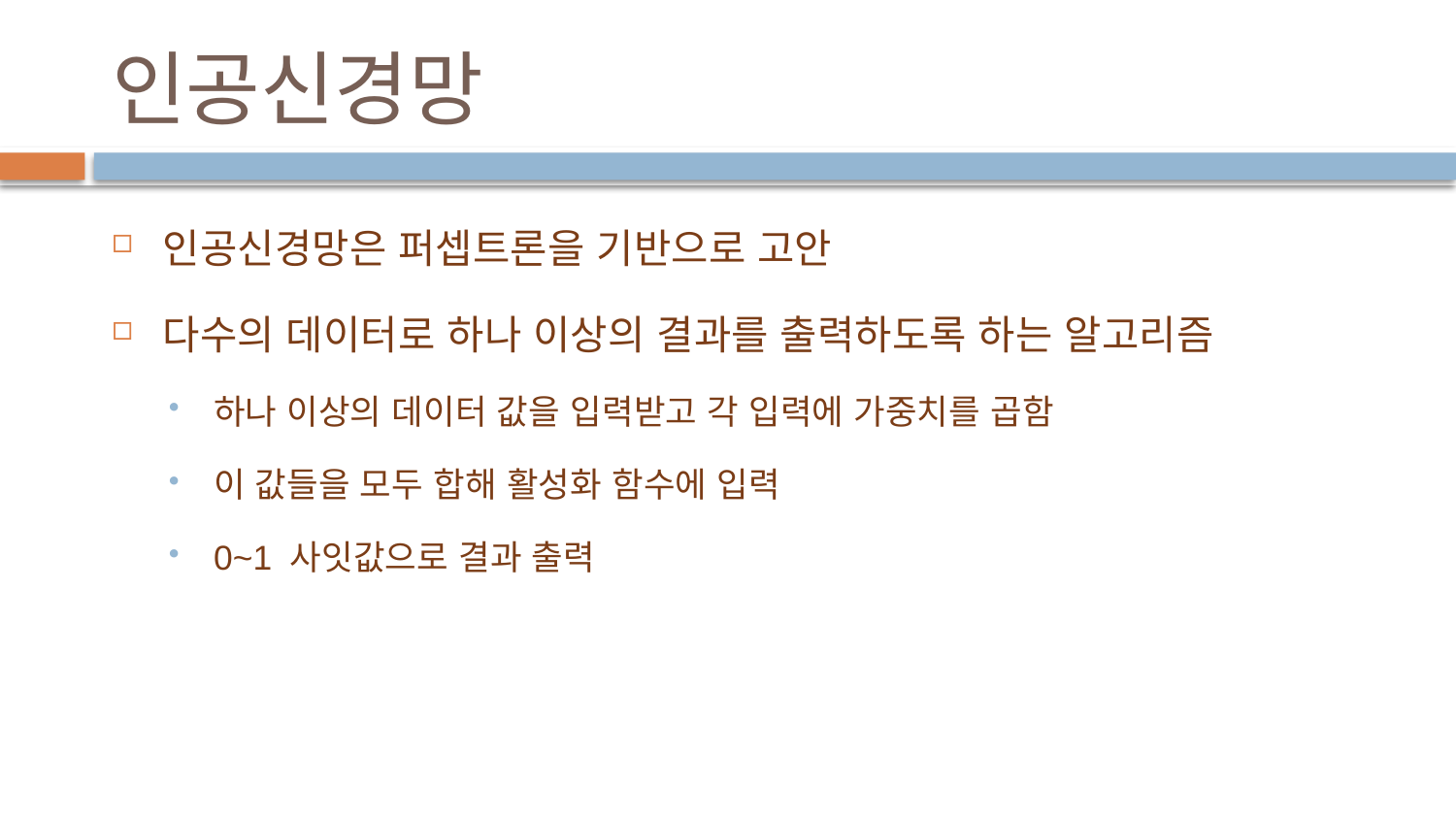

# 인공신경망
인공신경망은 퍼셉트론을 기반으로 고안
다수의 데이터로 하나 이상의 결과를 출력하도록 하는 알고리즘
하나 이상의 데이터 값을 입력받고 각 입력에 가중치를 곱함
이 값들을 모두 합해 활성화 함수에 입력
0~1 사잇값으로 결과 출력